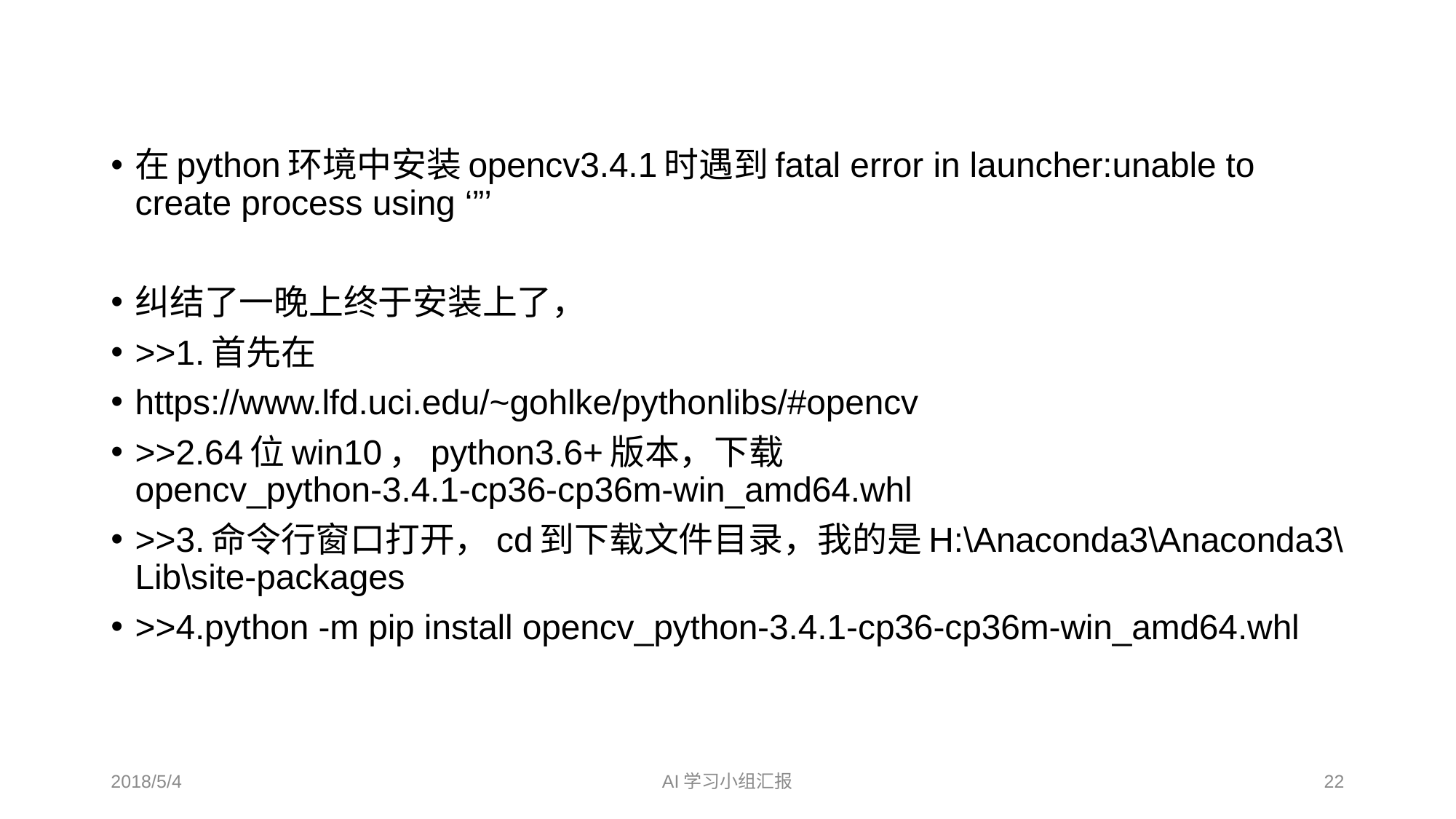

在python环境中安装opencv3.4.1时遇到fatal error in launcher:unable to create process using ‘”’

纠结了一晚上终于安装上了，
>>1.首先在
https://www.lfd.uci.edu/~gohlke/pythonlibs/#opencv
>>2.64位win10，python3.6+版本，下载opencv_python‑3.4.1‑cp36‑cp36m‑win_amd64.whl
>>3.命令行窗口打开，cd到下载文件目录，我的是H:\Anaconda3\Anaconda3\Lib\site-packages
>>4.python -m pip install opencv_python-3.4.1-cp36-cp36m-win_amd64.whl

2018/5/4
AI学习小组汇报
22